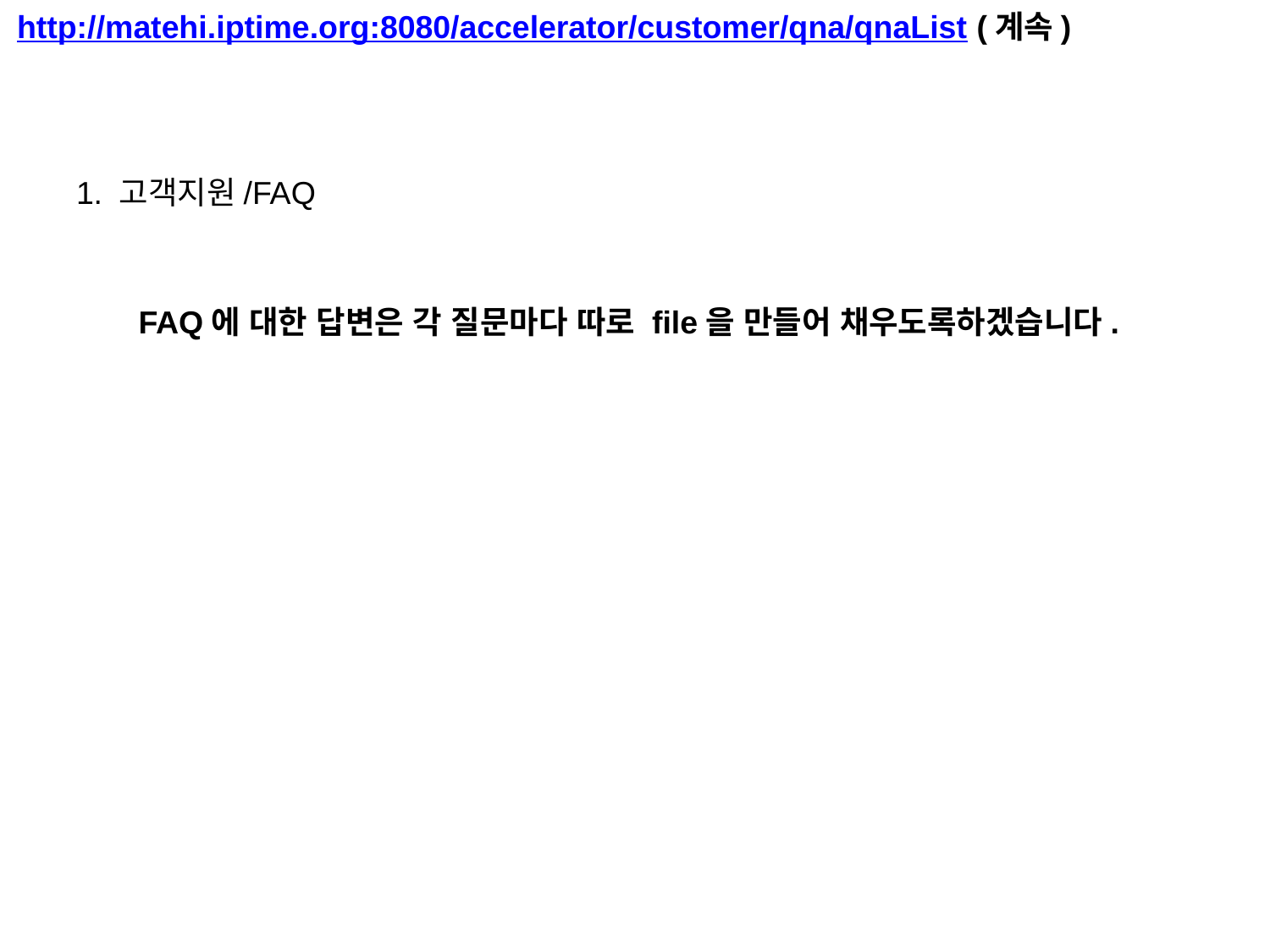

http://matehi.iptime.org:8080/accelerator/customer/qna/qnaList (계속)
1. 고객지원/FAQ
FAQ에 대한 답변은 각 질문마다 따로 file을 만들어 채우도록하겠습니다.